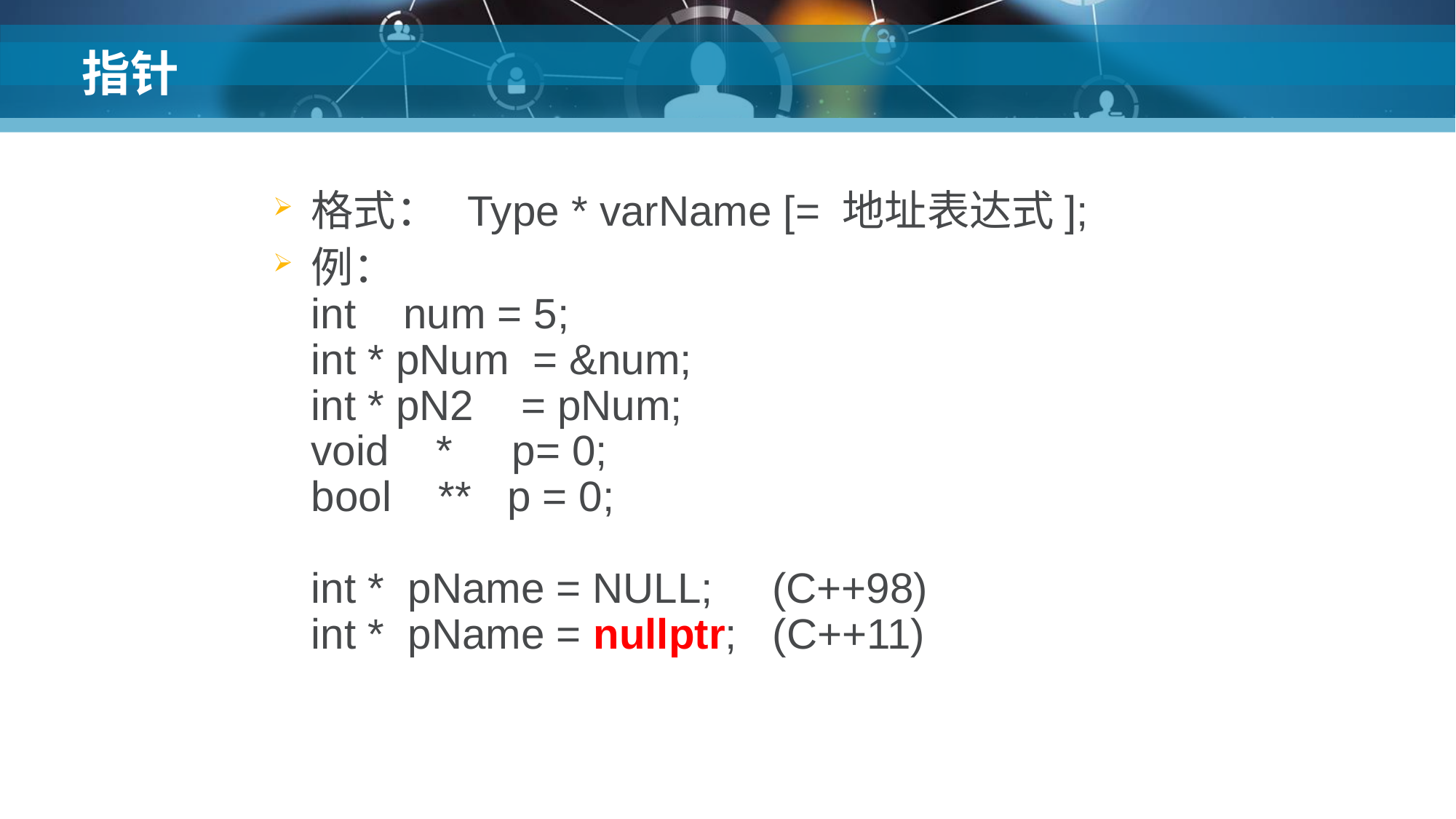

# 指针
格式：  Type * varName [= 地址表达式];
例：
int    num = 5;
int * pNum  = &num;
int * pN2    = pNum;
void    *     p= 0;
bool    **   p = 0;
int *  pName = NULL;     (C++98)
int *  pName = nullptr;   (C++11)